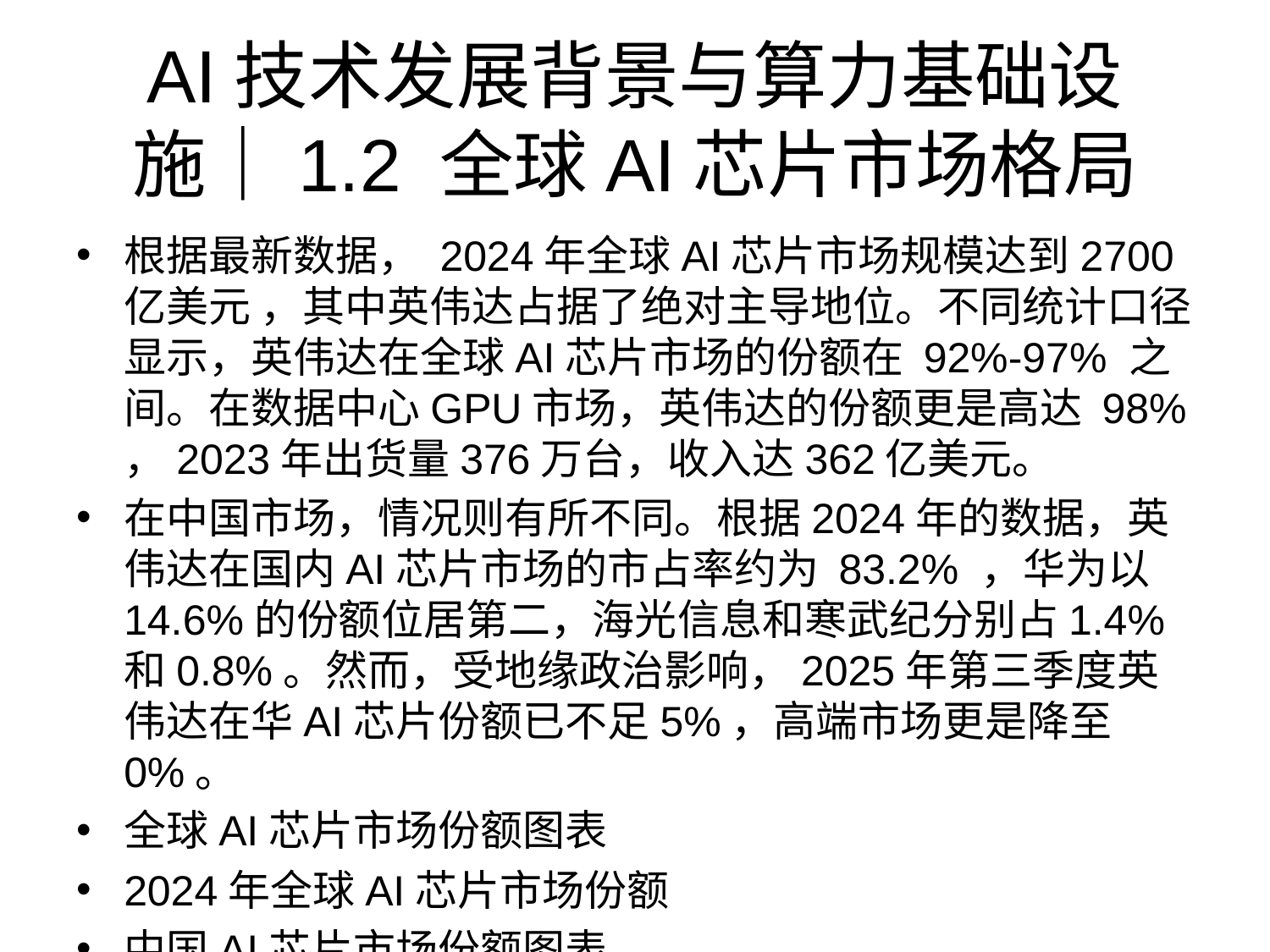

# AI技术发展背景与算力基础设施｜1.2 全球AI芯片市场格局
根据最新数据， 2024年全球AI芯片市场规模达到2700亿美元 ，其中英伟达占据了绝对主导地位。不同统计口径显示，英伟达在全球AI芯片市场的份额在 92%-97% 之间。在数据中心GPU市场，英伟达的份额更是高达 98% ，2023年出货量376万台，收入达362亿美元。
在中国市场，情况则有所不同。根据2024年的数据，英伟达在国内AI芯片市场的市占率约为 83.2% ，华为以14.6%的份额位居第二，海光信息和寒武纪分别占1.4%和0.8%。然而，受地缘政治影响，2025年第三季度英伟达在华AI芯片份额已不足5%，高端市场更是降至0%。
全球AI芯片市场份额图表
2024年全球AI芯片市场份额
中国AI芯片市场份额图表
2024年中国AI芯片市场份额